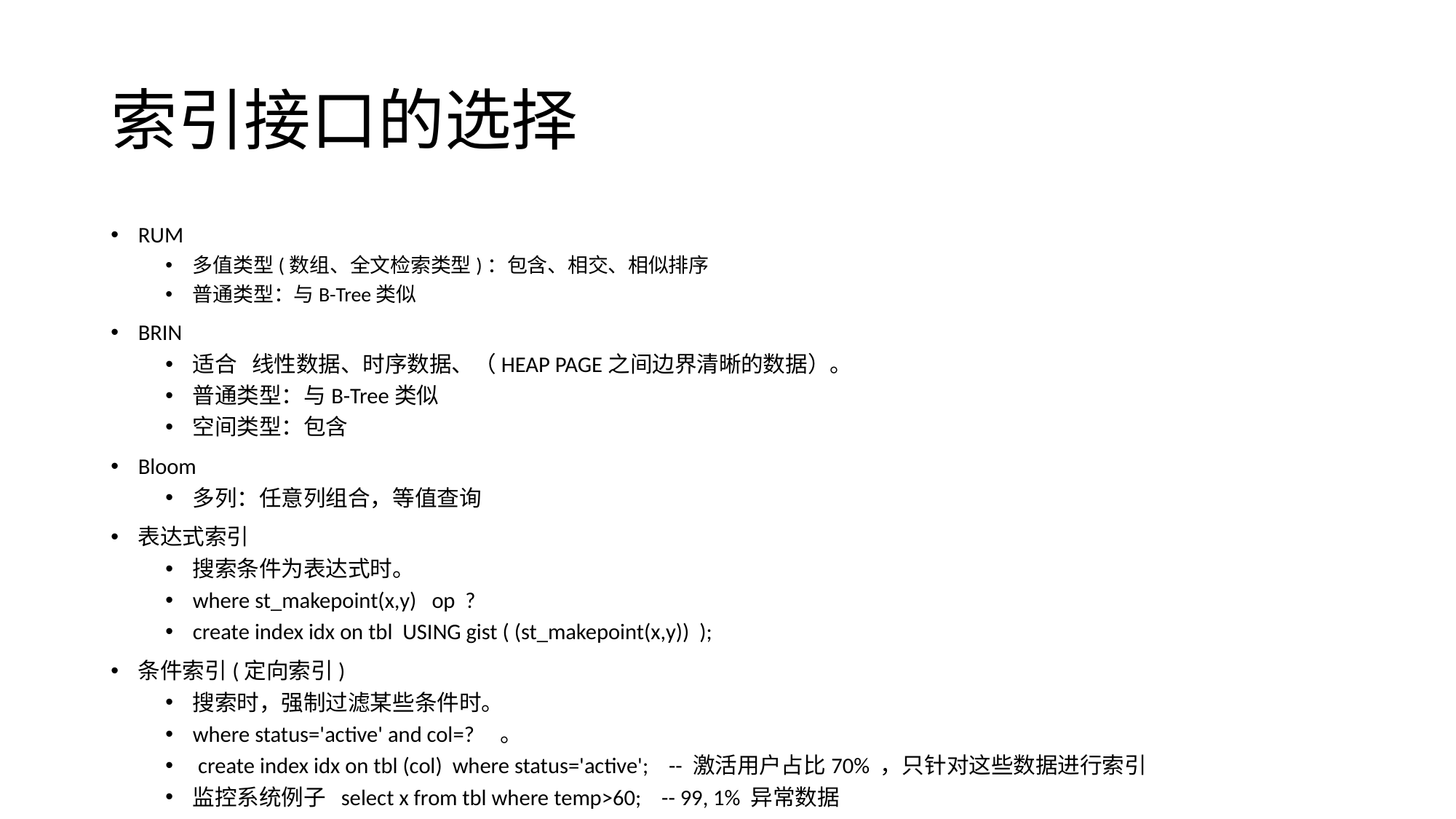

# 索引接口的选择
RUM
多值类型(数组、全文检索类型)：包含、相交、相似排序
普通类型：与B-Tree类似
BRIN
适合   线性数据、时序数据、（HEAP PAGE之间边界清晰的数据）。
普通类型：与B-Tree类似
空间类型：包含
Bloom
多列：任意列组合，等值查询
表达式索引
搜索条件为表达式时。
where st_makepoint(x,y)   op  ?
create index idx on tbl  USING gist ( (st_makepoint(x,y))  );
条件索引(定向索引)
搜索时，强制过滤某些条件时。
where status='active' and col=?    。
 create index idx on tbl (col)  where status='active';    -- 激活用户占比70% ，只针对这些数据进行索引
监控系统例子  select x from tbl where temp>60;    -- 99, 1% 异常数据